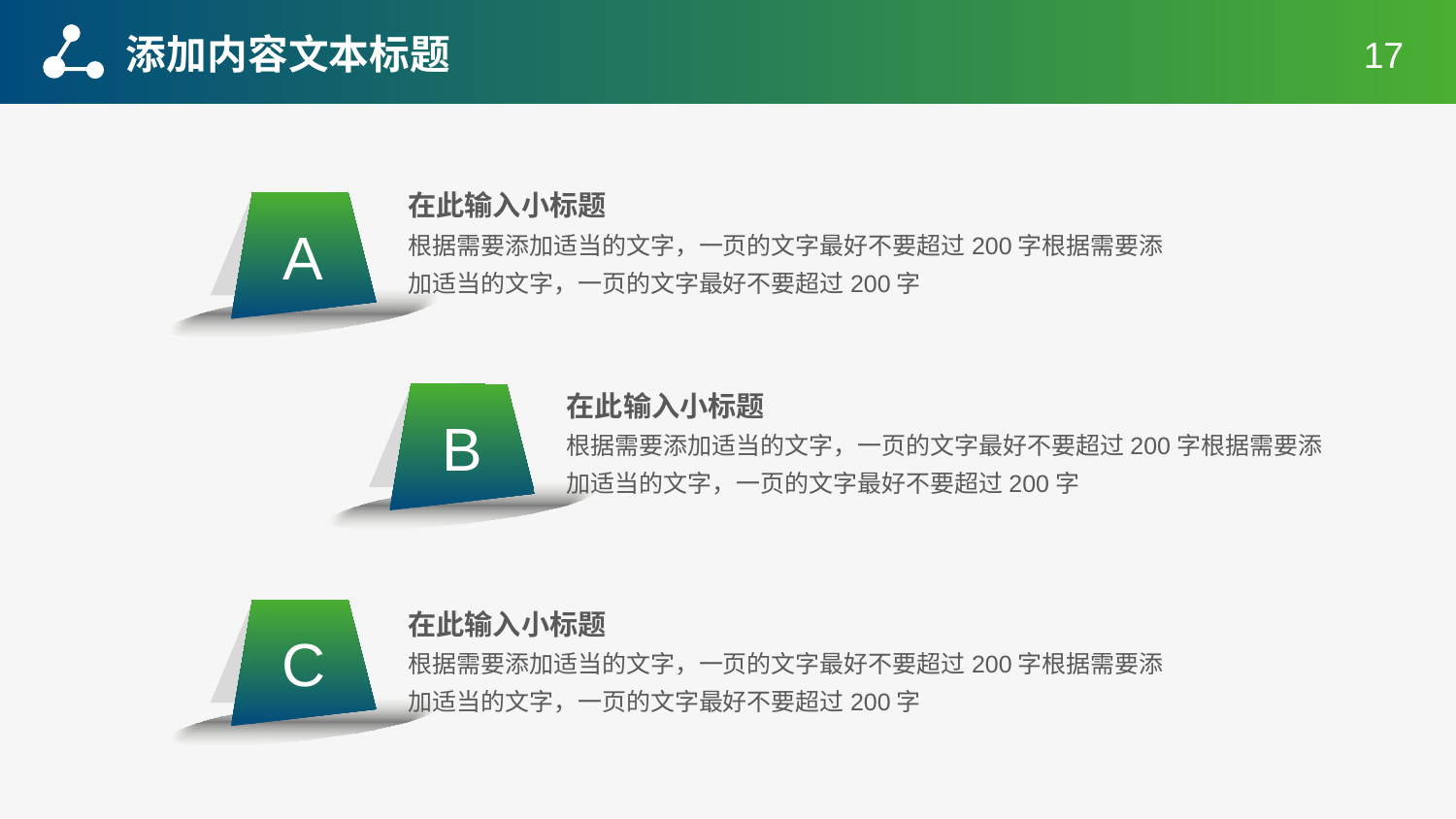

添加内容文本标题

17
在此输入小标题
根据需要添加适当的文字，一页的文字最好不要超过200字根据需要添加适当的文字，一页的文字最好不要超过200字
A

在此输入小标题
根据需要添加适当的文字，一页的文字最好不要超过200字根据需要添加适当的文字，一页的文字最好不要超过200字
B

在此输入小标题
根据需要添加适当的文字，一页的文字最好不要超过200字根据需要添加适当的文字，一页的文字最好不要超过200字

C